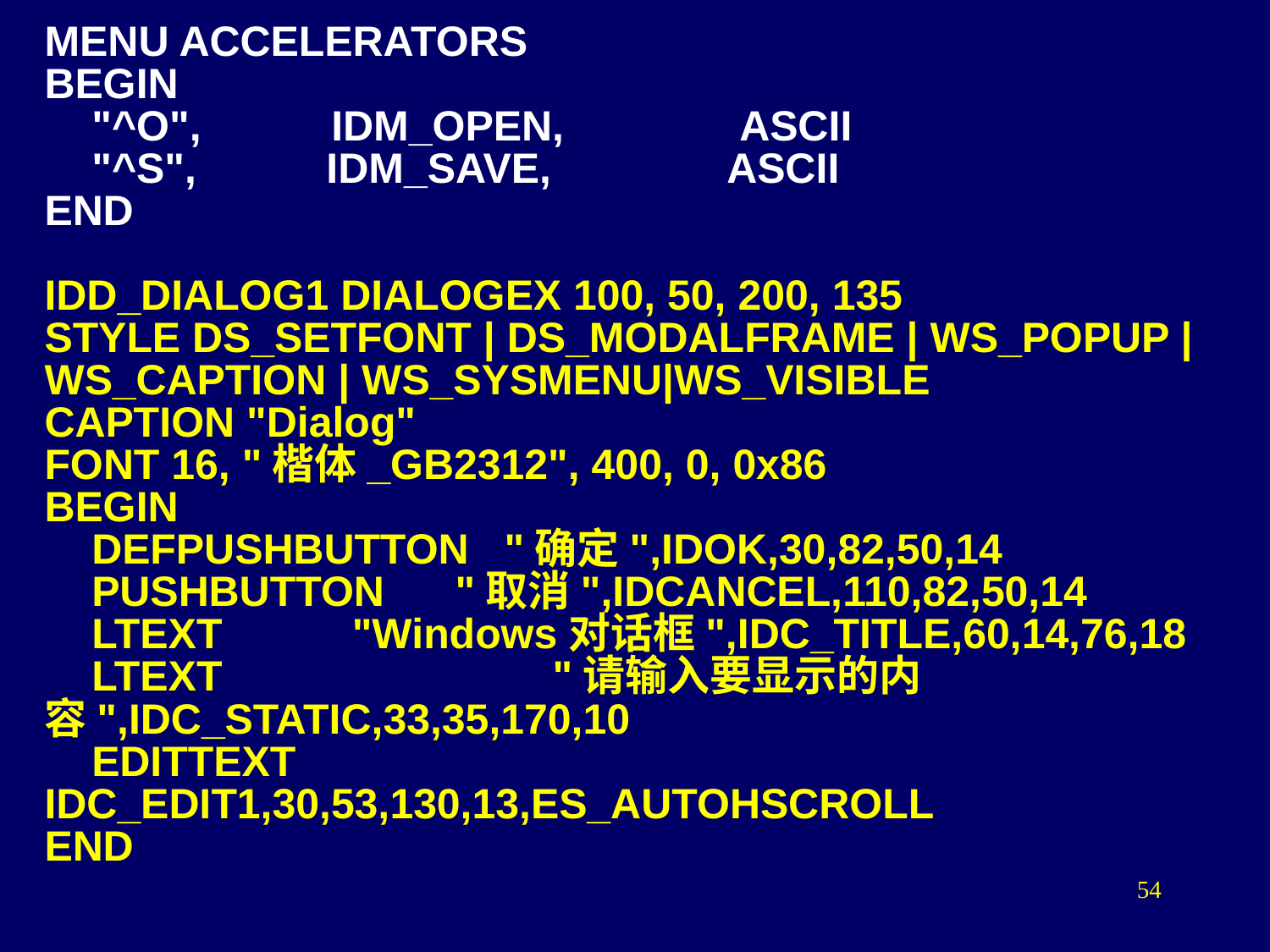

MENU ACCELERATORS
BEGIN
    "^O",           IDM_OPEN,               ASCII
    "^S",           IDM_SAVE,               ASCII
END

IDD_DIALOG1 DIALOGEX 100, 50, 200, 135
STYLE DS_SETFONT | DS_MODALFRAME | WS_POPUP | WS_CAPTION | WS_SYSMENU|WS_VISIBLE
CAPTION "Dialog"
FONT 16, "楷体_GB2312", 400, 0, 0x86
BEGIN
    DEFPUSHBUTTON   "确定",IDOK,30,82,50,14
    PUSHBUTTON      "取消",IDCANCEL,110,82,50,14
    LTEXT           "Windows对话框",IDC_TITLE,60,14,76,18
    LTEXT			"请输入要显示的内容",IDC_STATIC,33,35,170,10
    EDITTEXT        IDC_EDIT1,30,53,130,13,ES_AUTOHSCROLL
END
54